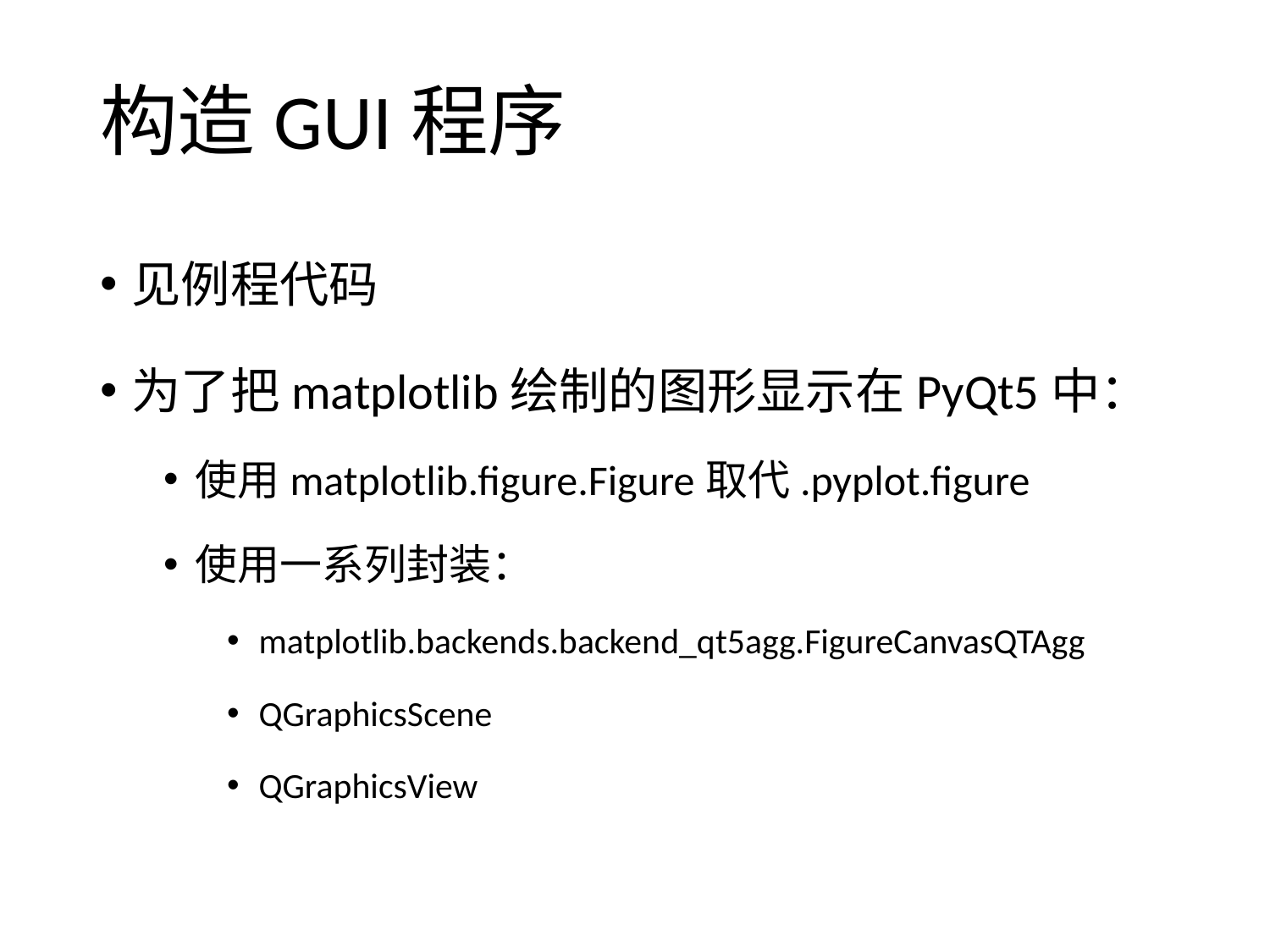

# 构造GUI程序
见例程代码
为了把matplotlib绘制的图形显示在PyQt5中：
使用matplotlib.figure.Figure取代.pyplot.figure
使用一系列封装：
matplotlib.backends.backend_qt5agg.FigureCanvasQTAgg
QGraphicsScene
QGraphicsView